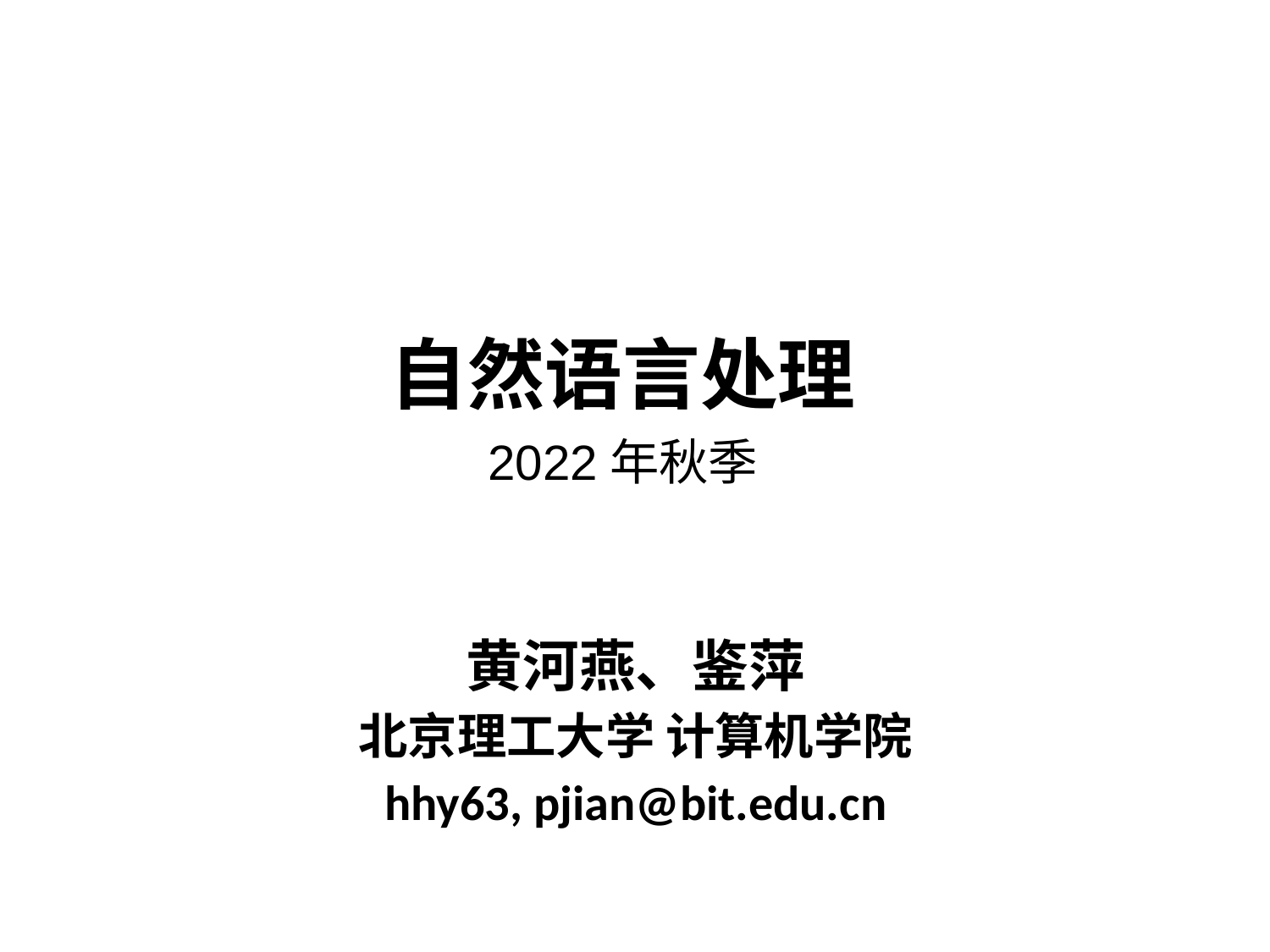

# 自然语言处理 2022年秋季
黄河燕、鉴萍
北京理工大学 计算机学院
hhy63, pjian@bit.edu.cn